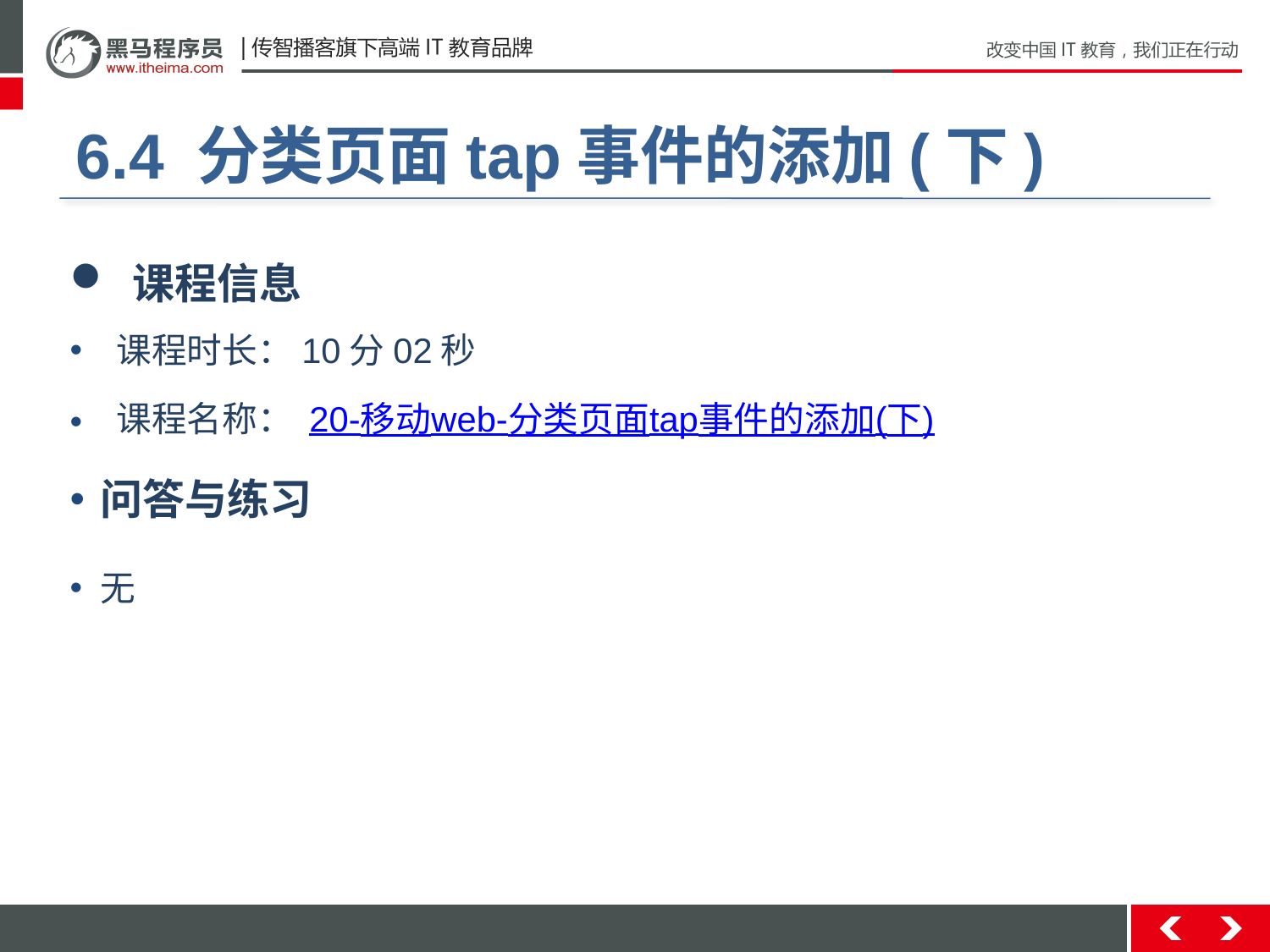

#
6.4 分类页面tap事件的添加(下)
 课程信息
 课程时长：10分02秒
 课程名称： 20-移动web-分类页面tap事件的添加(下)
问答与练习
无